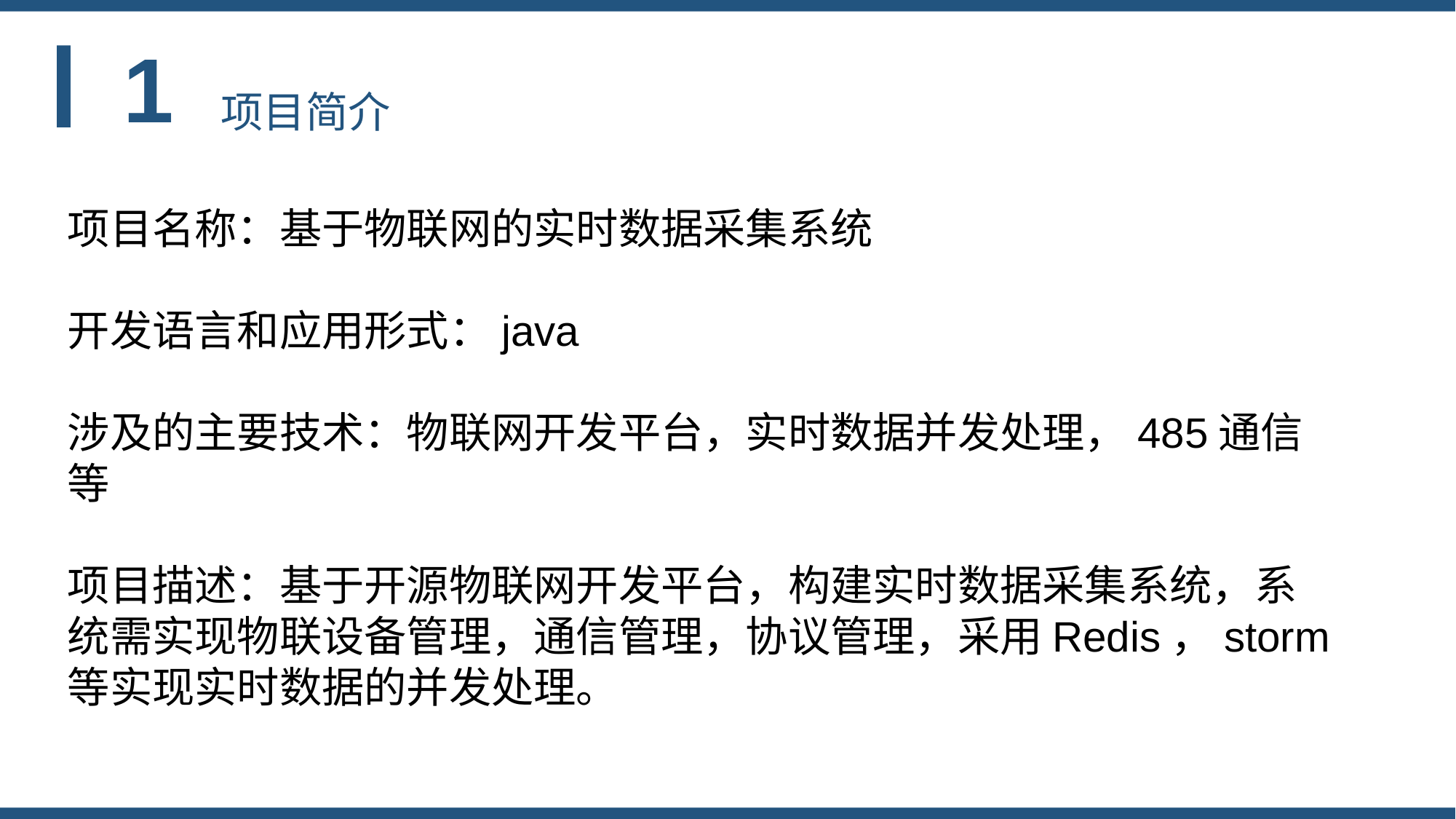

1
项目简介

项目名称：基于物联网的实时数据采集系统

开发语言和应用形式：java

涉及的主要技术：物联网开发平台，实时数据并发处理，485通信等

项目描述：基于开源物联网开发平台，构建实时数据采集系统，系统需实现物联设备管理，通信管理，协议管理，采用Redis，storm等实现实时数据的并发处理。